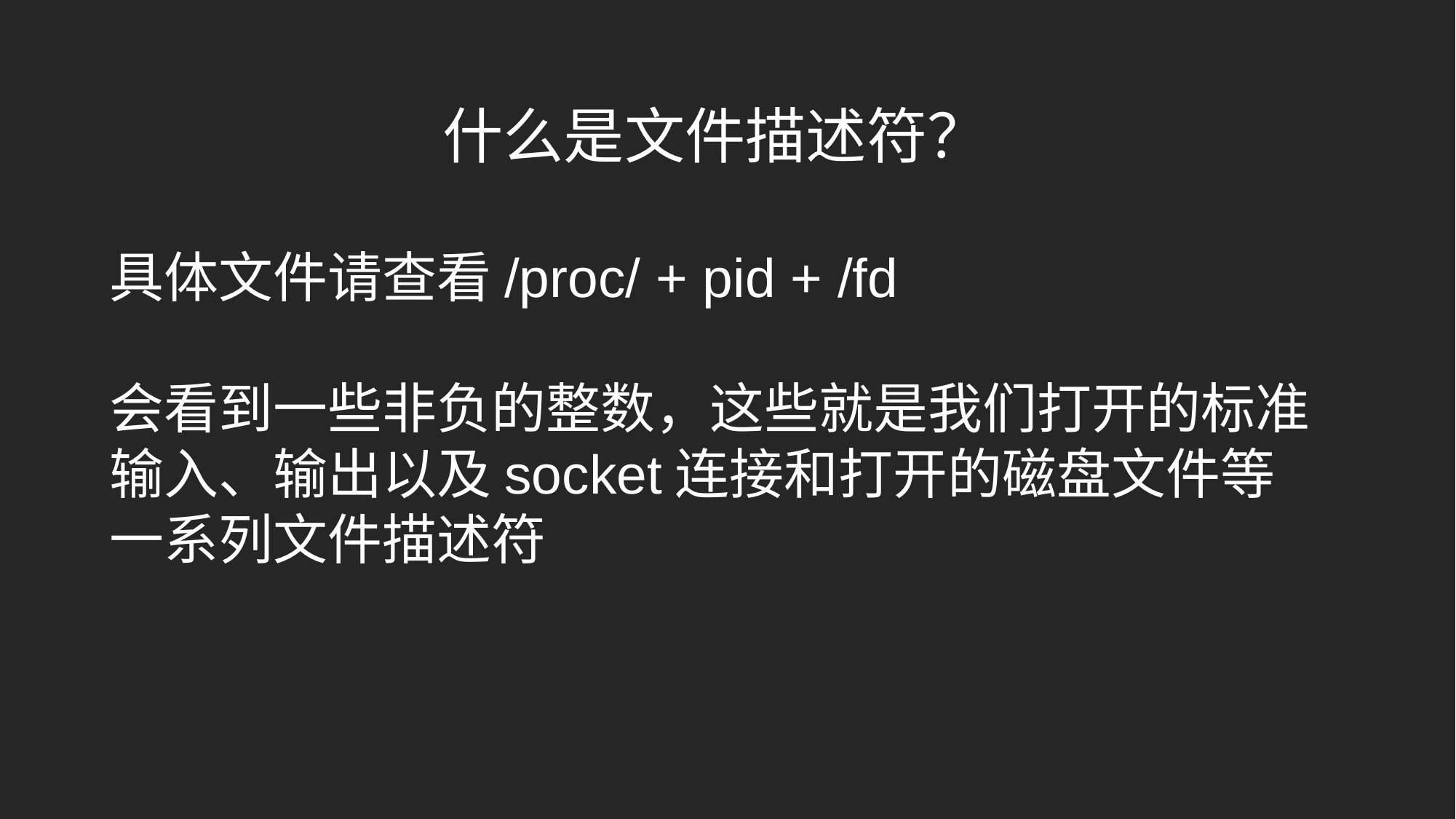

什么是文件描述符？

具体文件请查看/proc/ + pid + /fd

会看到一些非负的整数，这些就是我们打开的标准输入、输出以及socket连接和打开的磁盘文件等一系列文件描述符